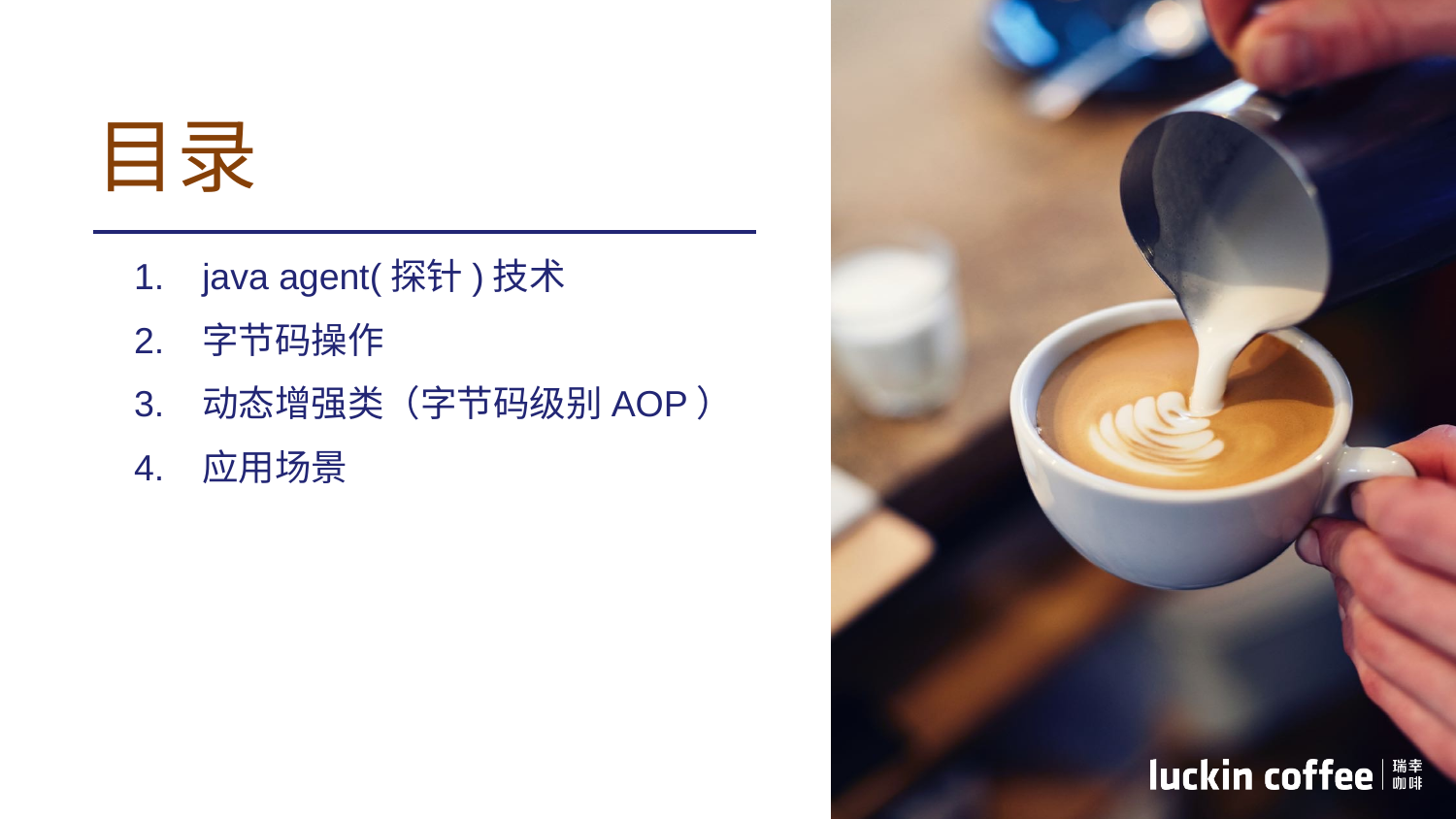

# 目录
java agent(探针)技术
字节码操作
动态增强类（字节码级别AOP）
应用场景